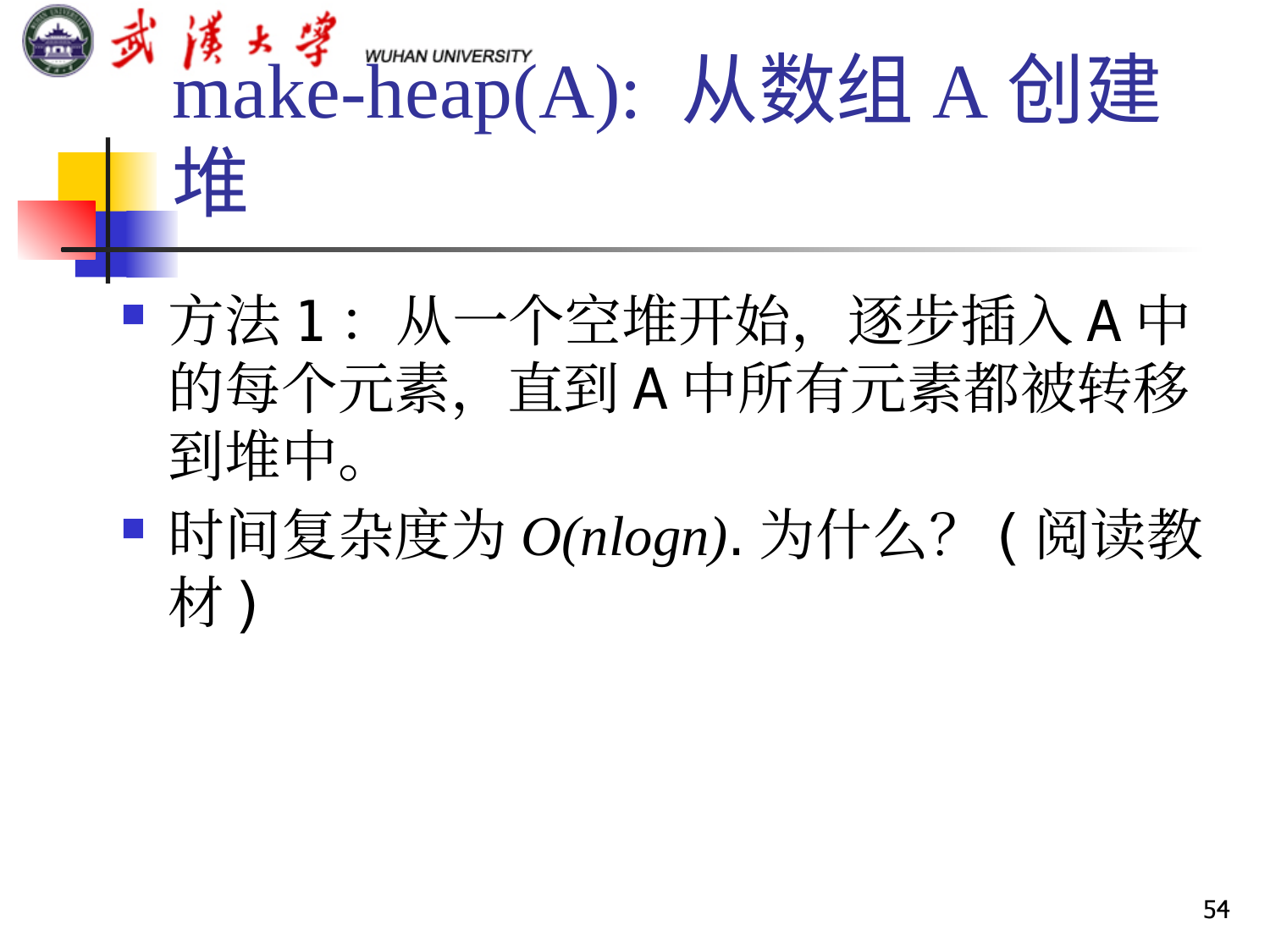

# make-heap(A): 从数组A创建堆
方法1：从一个空堆开始，逐步插入A中的每个元素，直到A中所有元素都被转移到堆中。
时间复杂度为O(nlogn).为什么？(阅读教材)
54